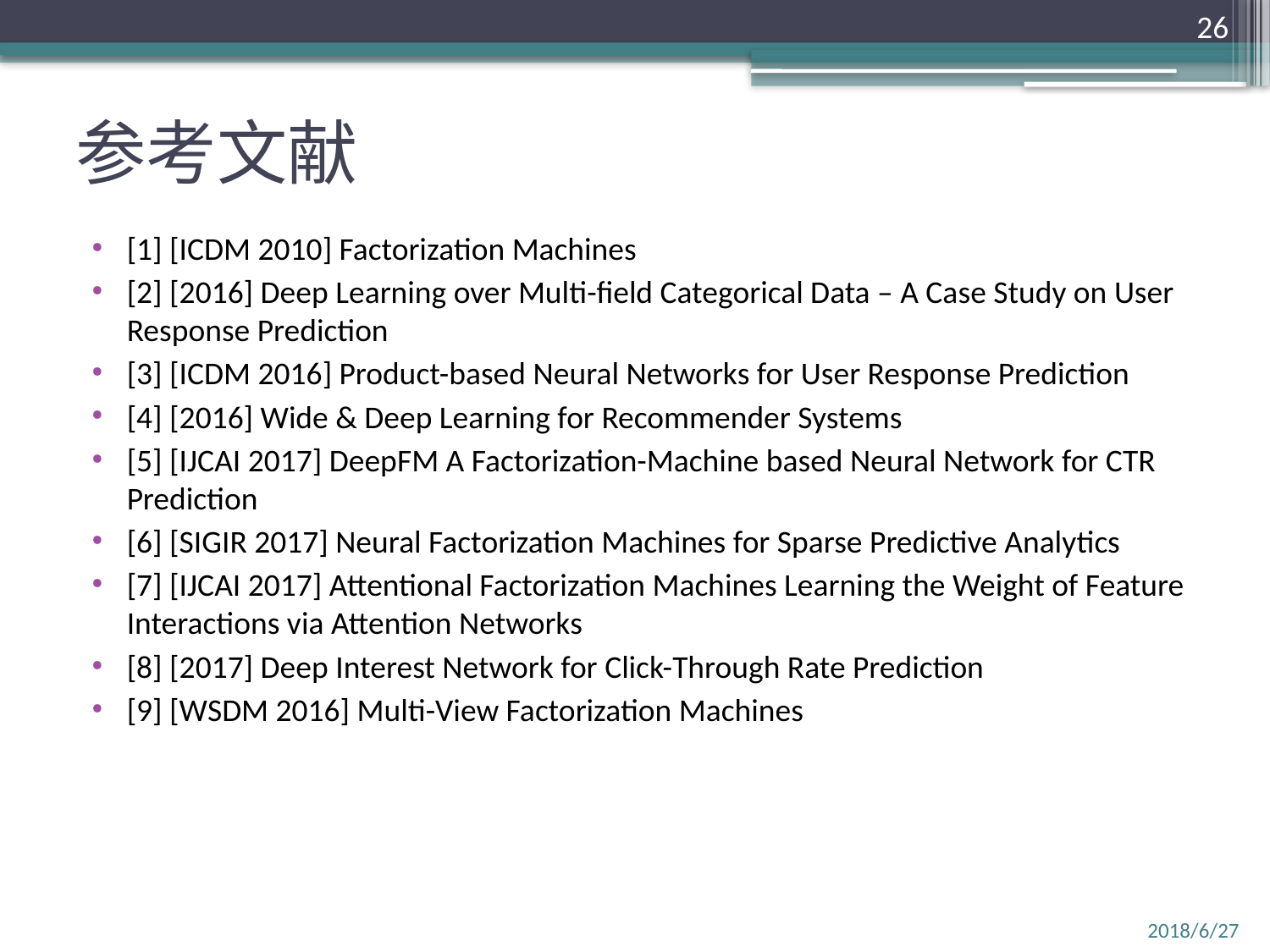

26
# 参考文献
[1] [ICDM 2010] Factorization Machines
[2] [2016] Deep Learning over Multi-field Categorical Data – A Case Study on User Response Prediction
[3] [ICDM 2016] Product-based Neural Networks for User Response Prediction
[4] [2016] Wide & Deep Learning for Recommender Systems
[5] [IJCAI 2017] DeepFM A Factorization-Machine based Neural Network for CTR Prediction
[6] [SIGIR 2017] Neural Factorization Machines for Sparse Predictive Analytics
[7] [IJCAI 2017] Attentional Factorization Machines Learning the Weight of Feature Interactions via Attention Networks
[8] [2017] Deep Interest Network for Click-Through Rate Prediction
[9] [WSDM 2016] Multi-View Factorization Machines
2018/6/27